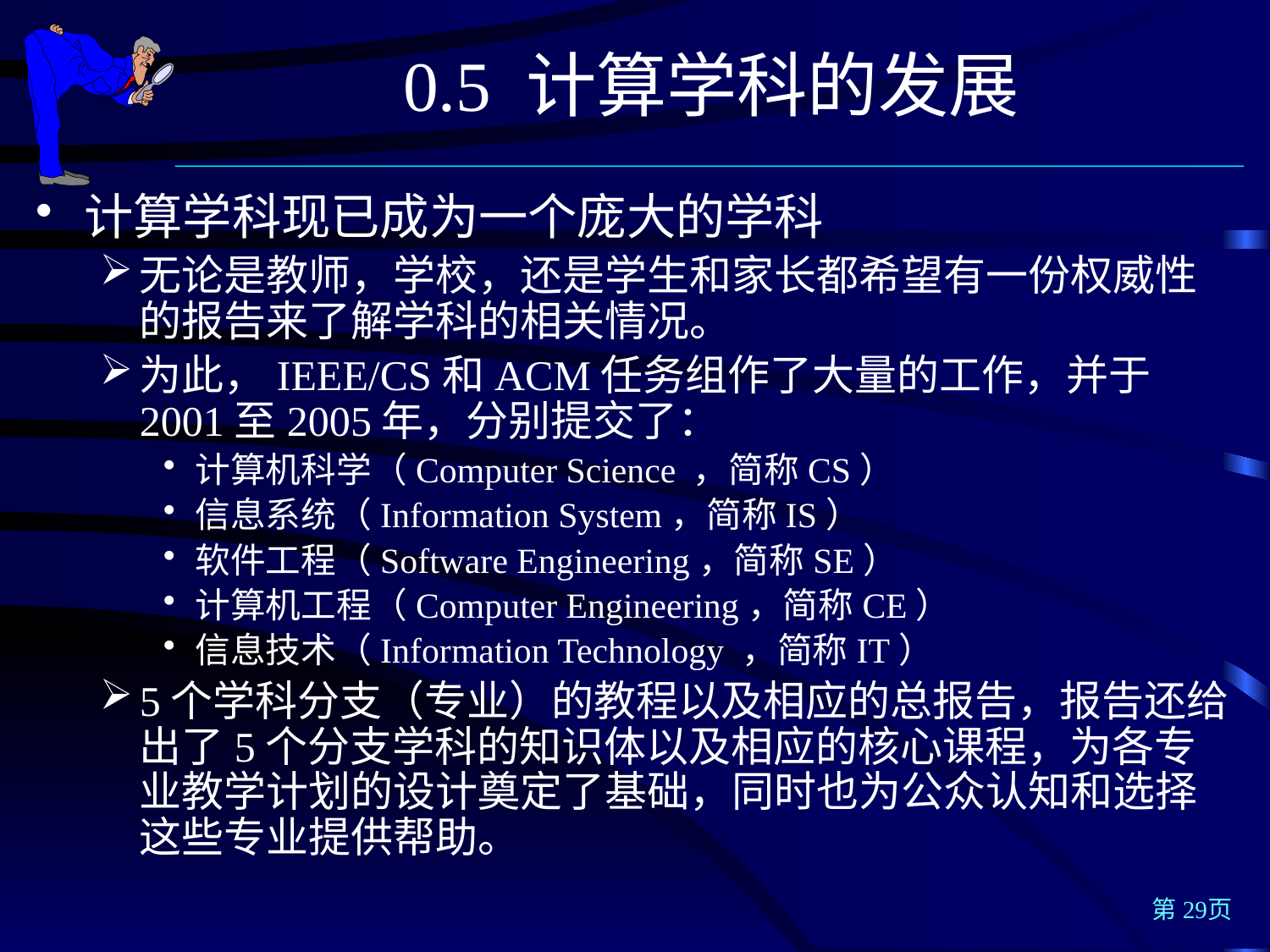

0.5 计算学科的发展
计算学科现已成为一个庞大的学科
无论是教师，学校，还是学生和家长都希望有一份权威性的报告来了解学科的相关情况。
为此，IEEE/CS和ACM任务组作了大量的工作，并于2001至2005年，分别提交了：
计算机科学（Computer Science ，简称CS）
信息系统（Information System，简称IS）
软件工程（Software Engineering，简称SE）
计算机工程（Computer Engineering，简称CE）
信息技术（Information Technology ，简称IT）
5个学科分支（专业）的教程以及相应的总报告，报告还给出了5个分支学科的知识体以及相应的核心课程，为各专业教学计划的设计奠定了基础，同时也为公众认知和选择这些专业提供帮助。
第29页